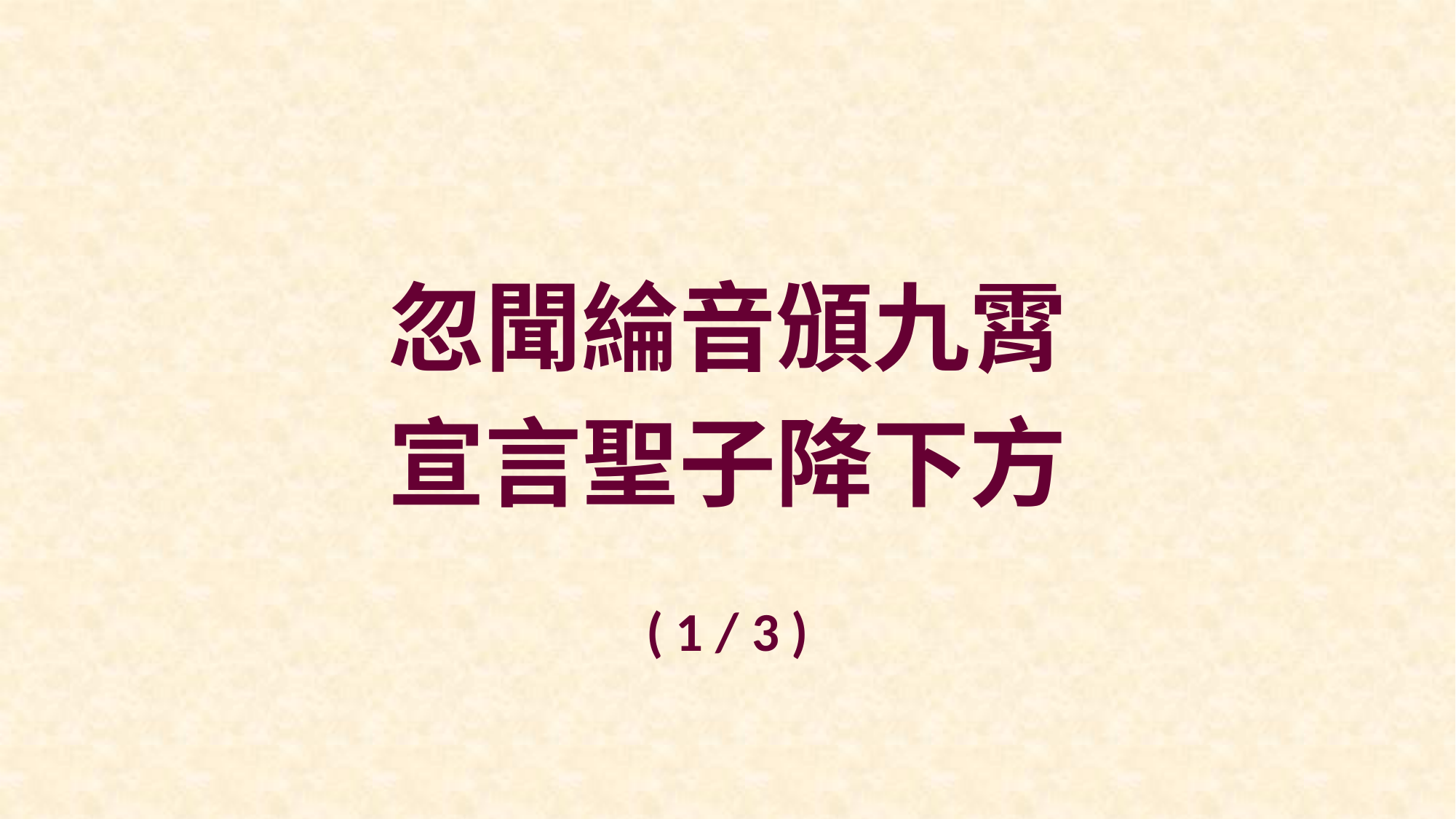

忽聞綸音頒九霄
宣言聖子降下方
( 1 / 3 )